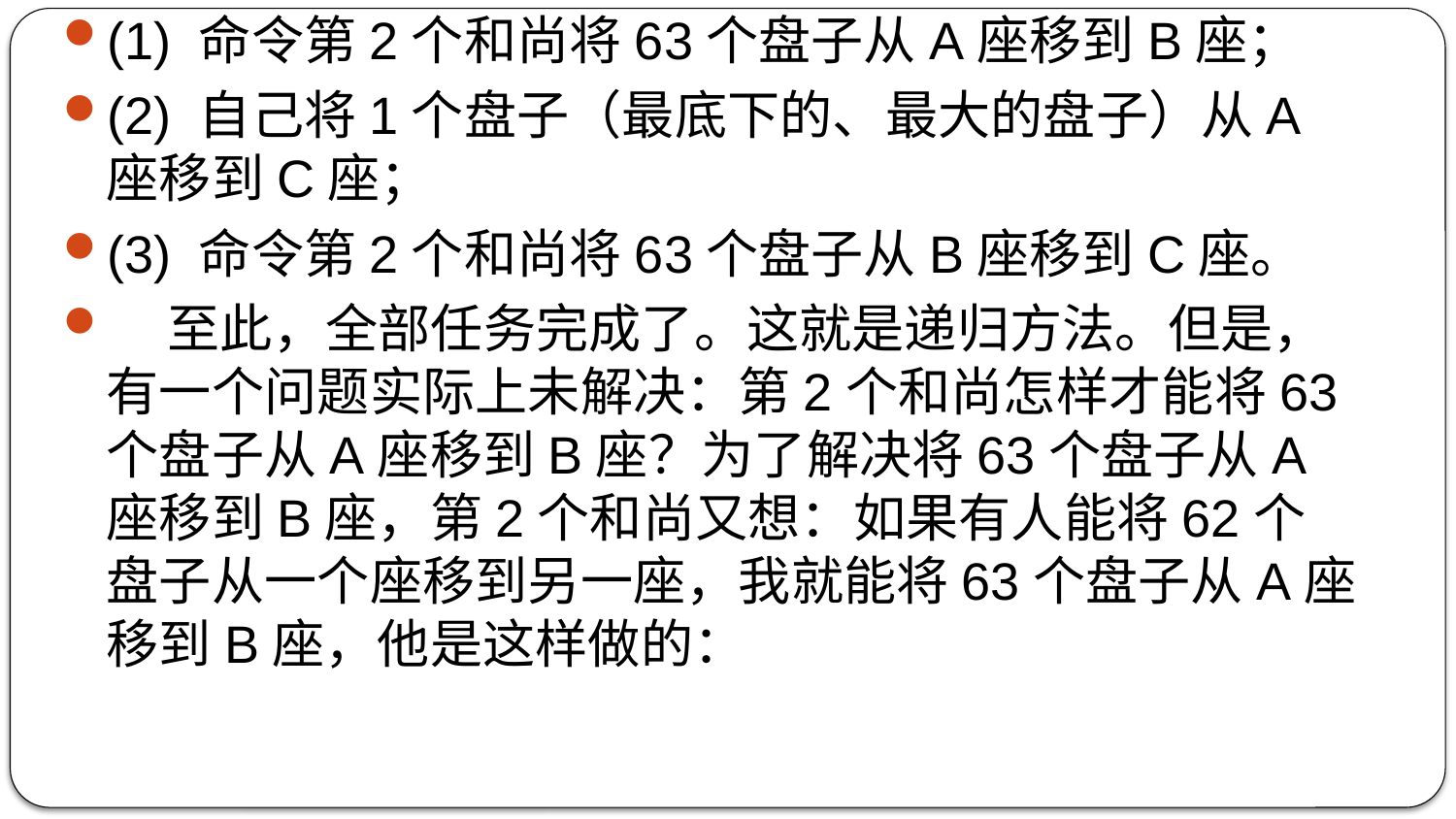

(1) 命令第2个和尚将63个盘子从A座移到B座；
(2) 自己将1个盘子（最底下的、最大的盘子）从A座移到C座；
(3) 命令第2个和尚将63个盘子从B座移到C座。
    至此，全部任务完成了。这就是递归方法。但是，有一个问题实际上未解决：第2个和尚怎样才能将63个盘子从A座移到B座？为了解决将63个盘子从A座移到B座，第2个和尚又想：如果有人能将62个盘子从一个座移到另一座，我就能将63个盘子从A座移到B座，他是这样做的：
#